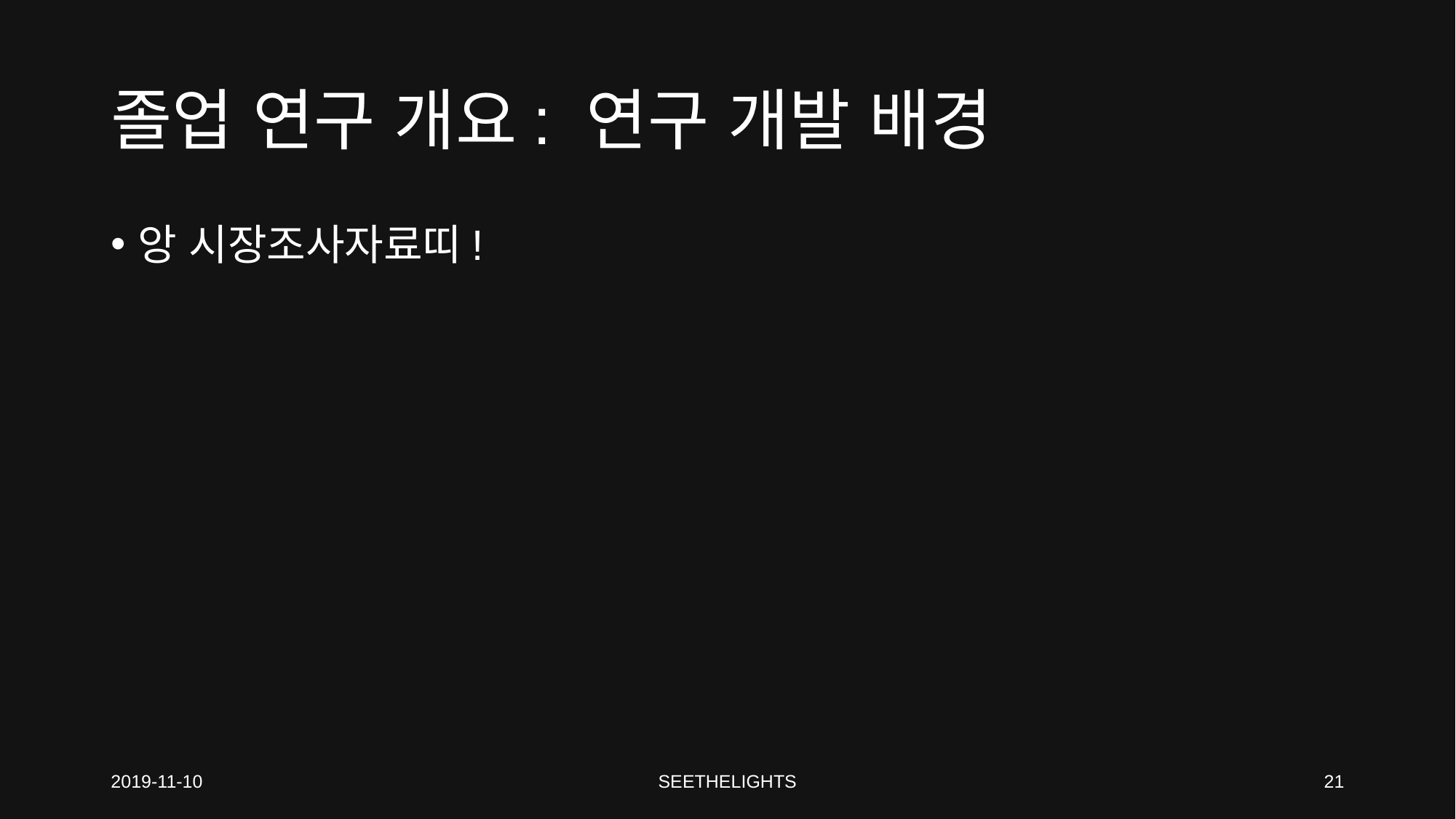

# 졸업 연구 개요: 연구 개발 배경
앙 시장조사자료띠!
2019-11-10
SEETHELIGHTS
21